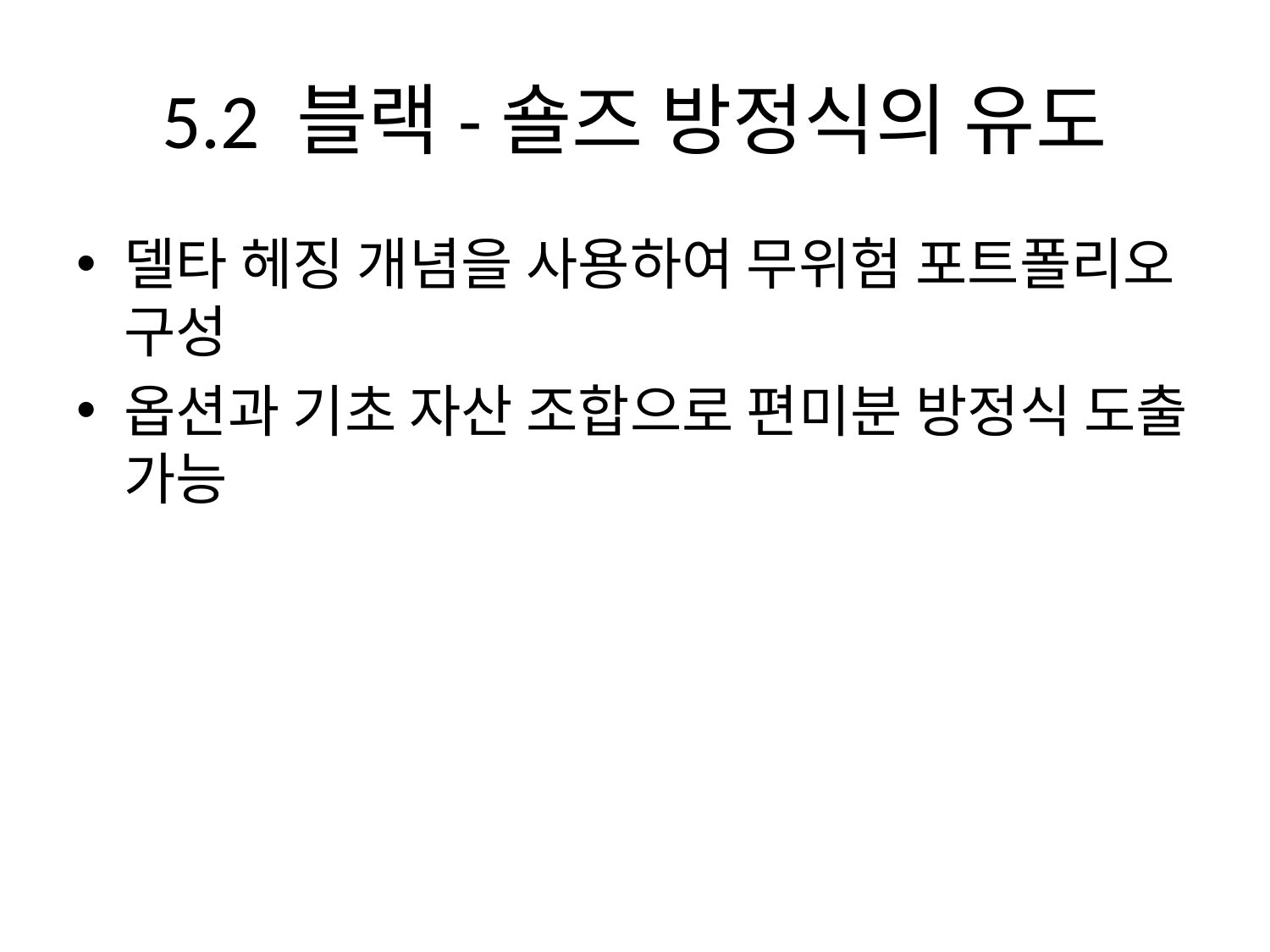

# 5.2 블랙-숄즈 방정식의 유도
델타 헤징 개념을 사용하여 무위험 포트폴리오 구성
옵션과 기초 자산 조합으로 편미분 방정식 도출 가능